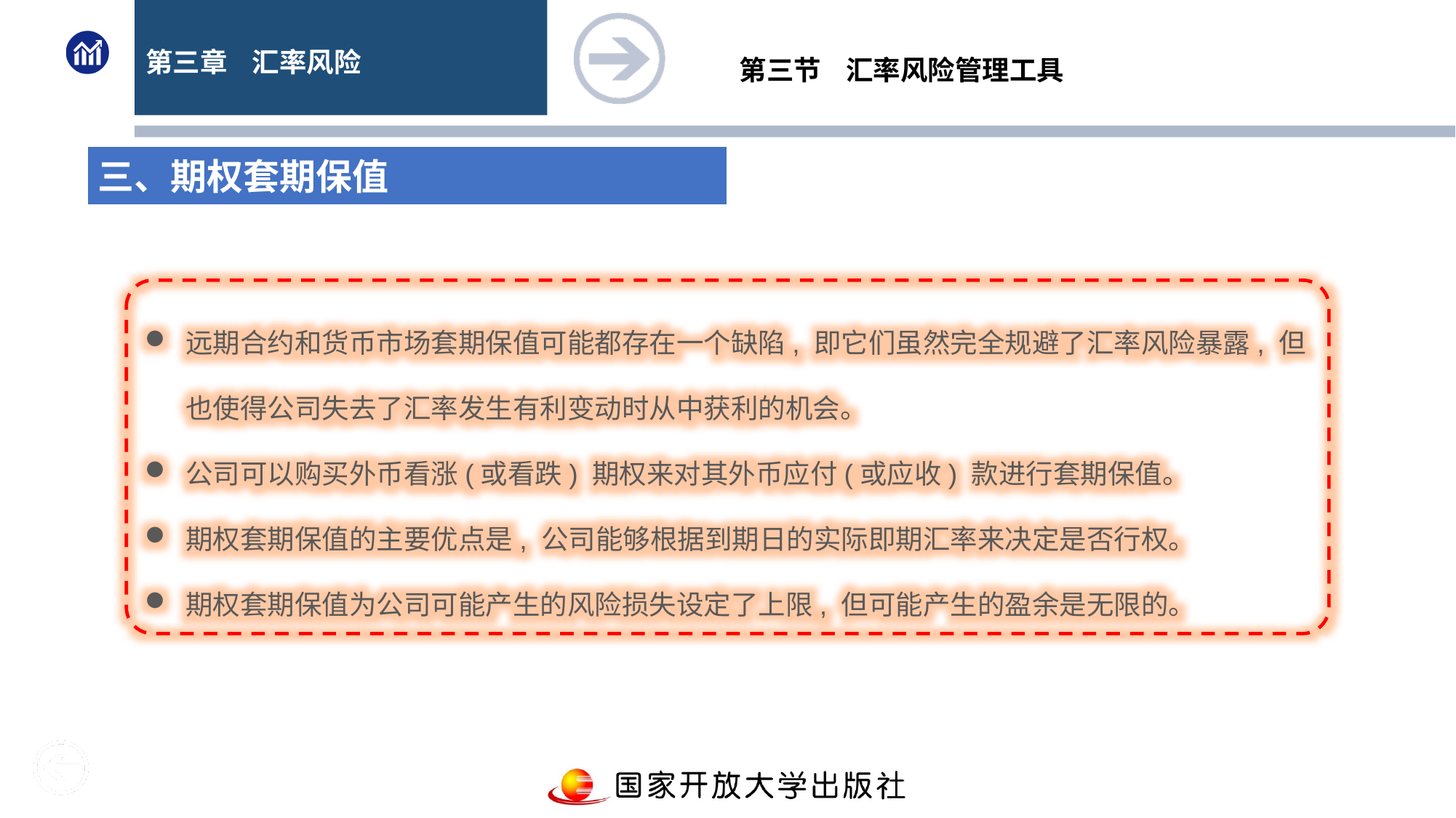

第三节    汇率风险管理工具
第三章    汇率风险
三、期权套期保值
远期合约和货币市场套期保值可能都存在一个缺陷, 即它们虽然完全规避了汇率风险暴露, 但也使得公司失去了汇率发生有利变动时从中获利的机会。
公司可以购买外币看涨(或看跌) 期权来对其外币应付(或应收) 款进行套期保值。
期权套期保值的主要优点是, 公司能够根据到期日的实际即期汇率来决定是否行权。
期权套期保值为公司可能产生的风险损失设定了上限, 但可能产生的盈余是无限的。